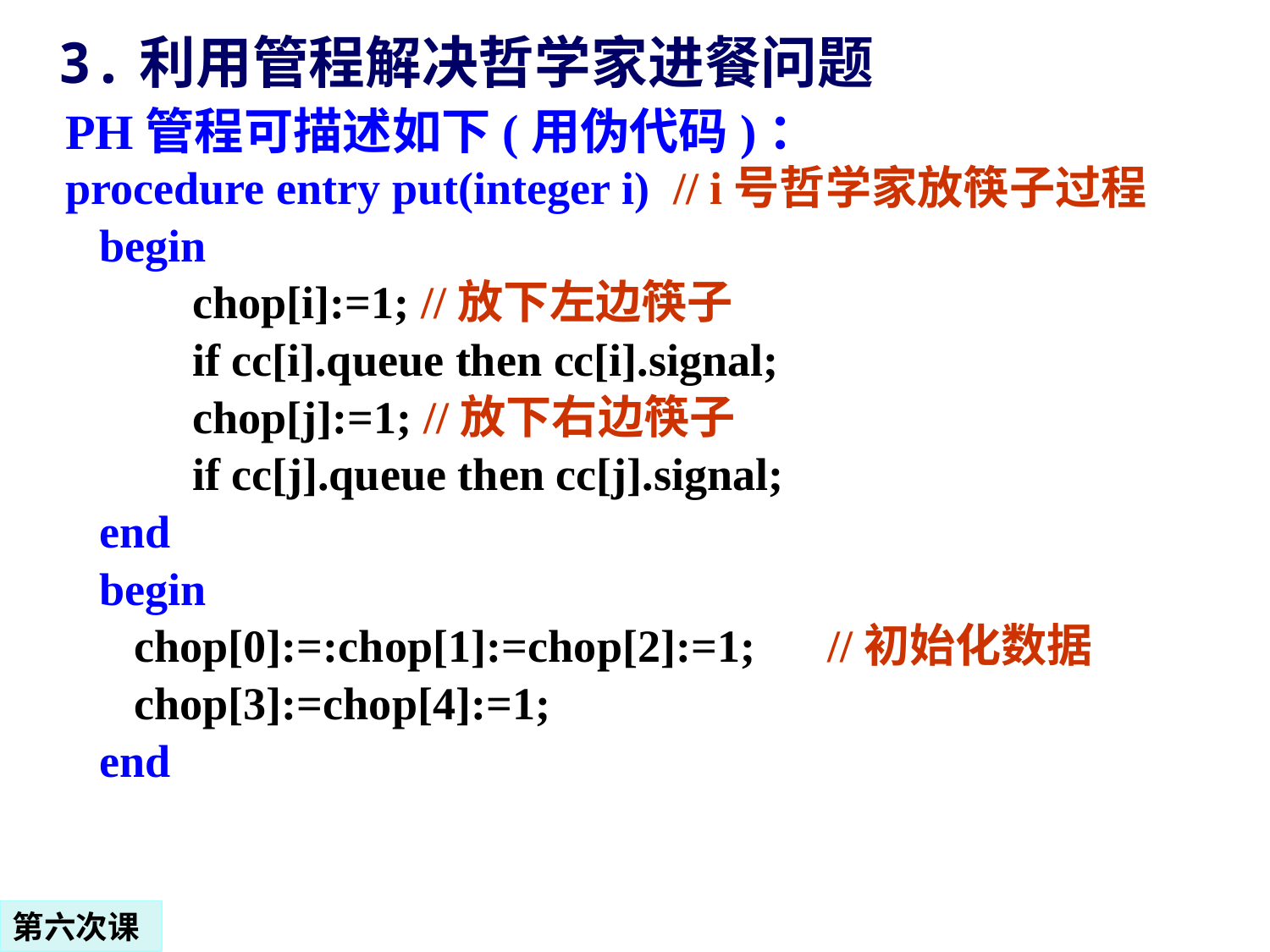

3.利用管程解决哲学家进餐问题
PH管程可描述如下(用伪代码)：
procedure entry put(integer i)  // i号哲学家放筷子过程
   begin
	chop[i]:=1; //放下左边筷子
	if cc[i].queue then cc[i].signal;
	chop[j]:=1; //放下右边筷子
	if cc[j].queue then cc[j].signal;
   end
   begin
      chop[0]:=:chop[1]:=chop[2]:=1;	//初始化数据
      chop[3]:=chop[4]:=1;
   end
148
第六次课